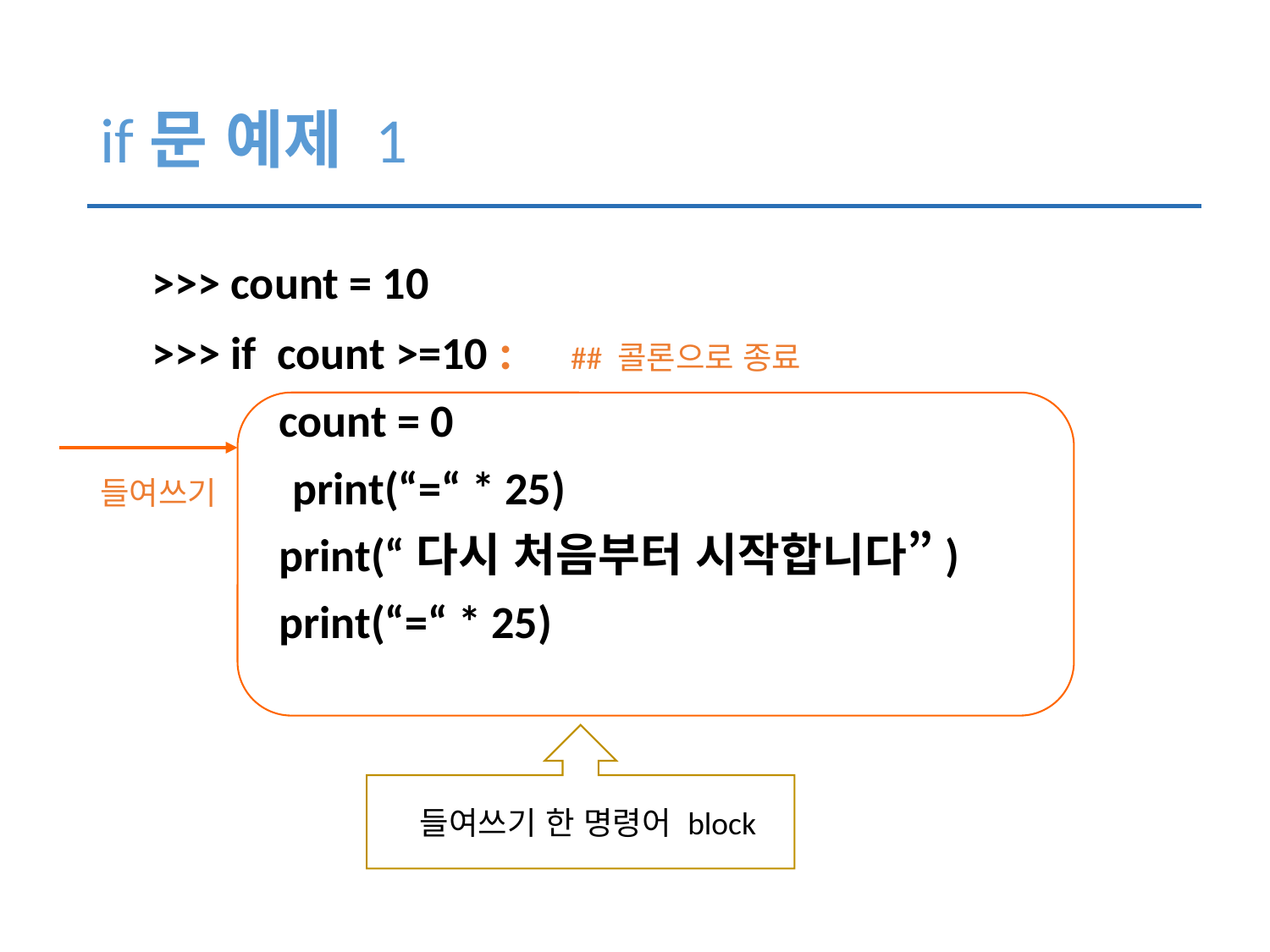

# if문 예제 1
     >>> count = 10
     >>> if  count >=10 :       ## 콜론으로 종료
	     count = 0
들여쓰기     print(“=“ * 25)
	     print(“다시 처음부터 시작합니다”)
	     print(“=“ * 25)

 들여쓰기 한 명령어 block